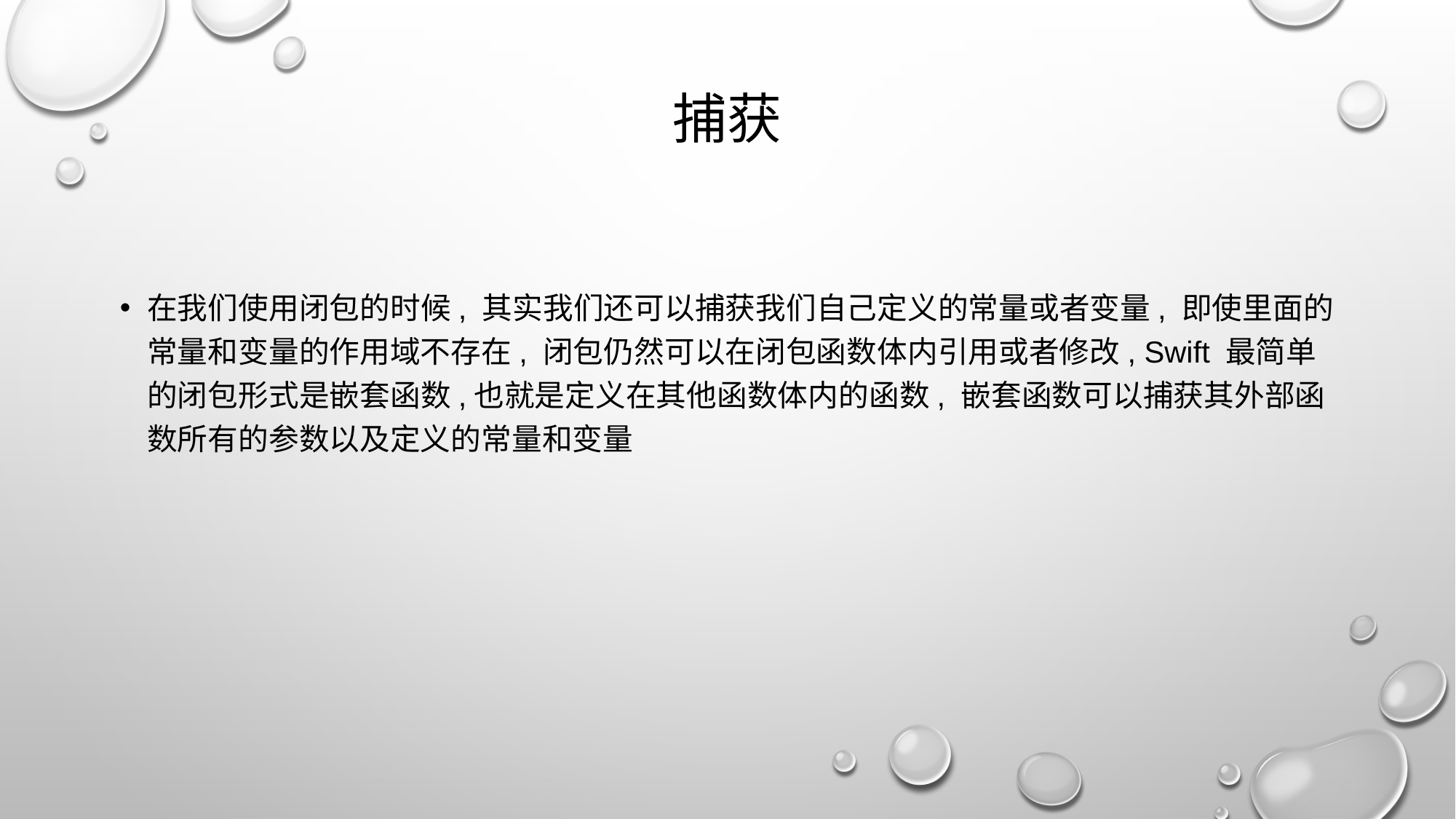

# 捕获
在我们使用闭包的时候, 其实我们还可以捕获我们自己定义的常量或者变量, 即使里面的常量和变量的作用域不存在, 闭包仍然可以在闭包函数体内引用或者修改, Swift 最简单的闭包形式是嵌套函数,也就是定义在其他函数体内的函数, 嵌套函数可以捕获其外部函数所有的参数以及定义的常量和变量